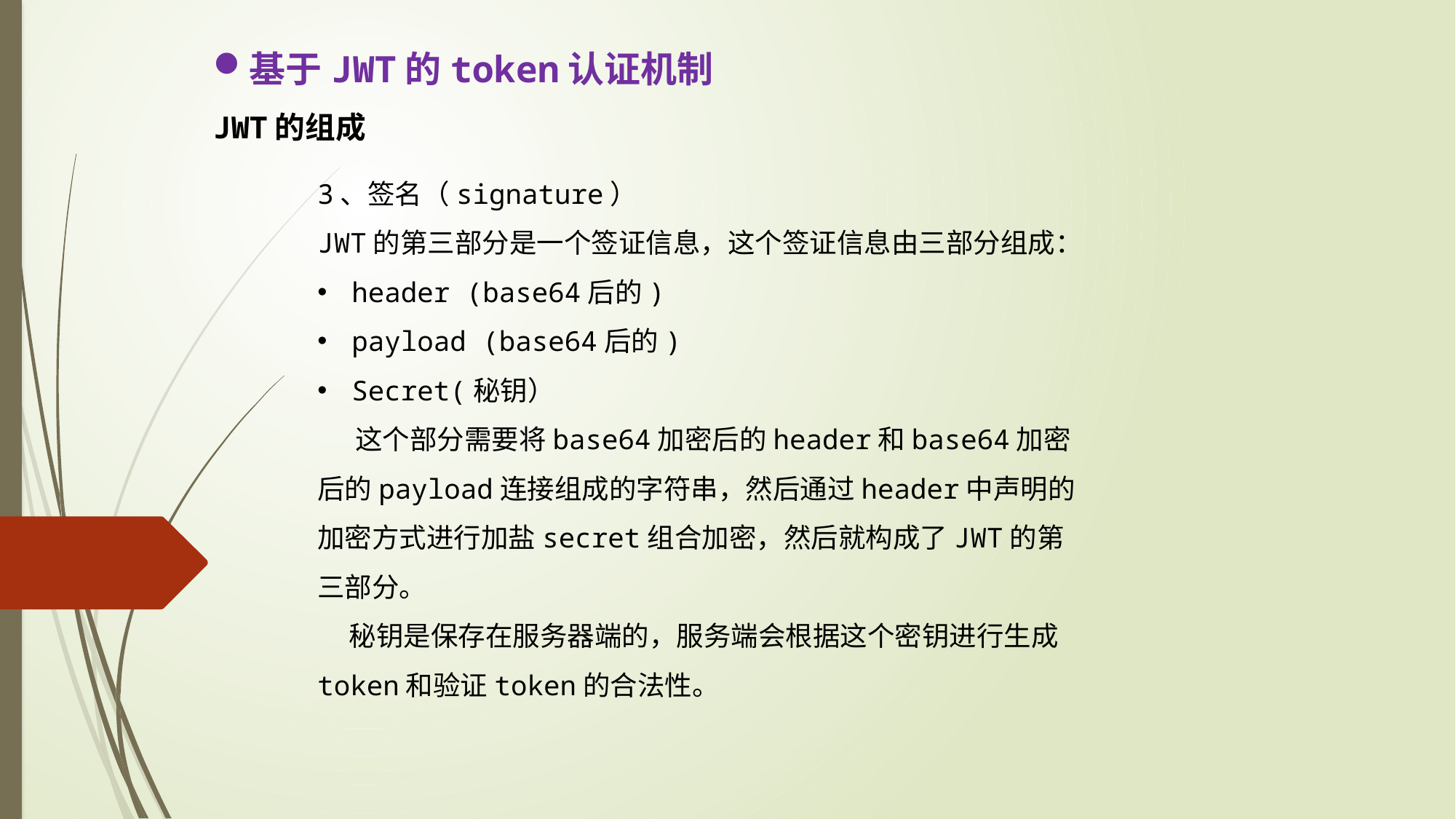

基于JWT的token认证机制
JWT的组成

3、签名（signature）
JWT的第三部分是一个签证信息，这个签证信息由三部分组成：
header (base64后的)
payload (base64后的)
Secret(秘钥）
     这个部分需要将base64加密后的header和base64加密后的payload连接组成的字符串，然后通过header中声明的加密方式进行加盐secret组合加密，然后就构成了JWT的第三部分。
    秘钥是保存在服务器端的，服务端会根据这个密钥进行生成token和验证token的合法性。